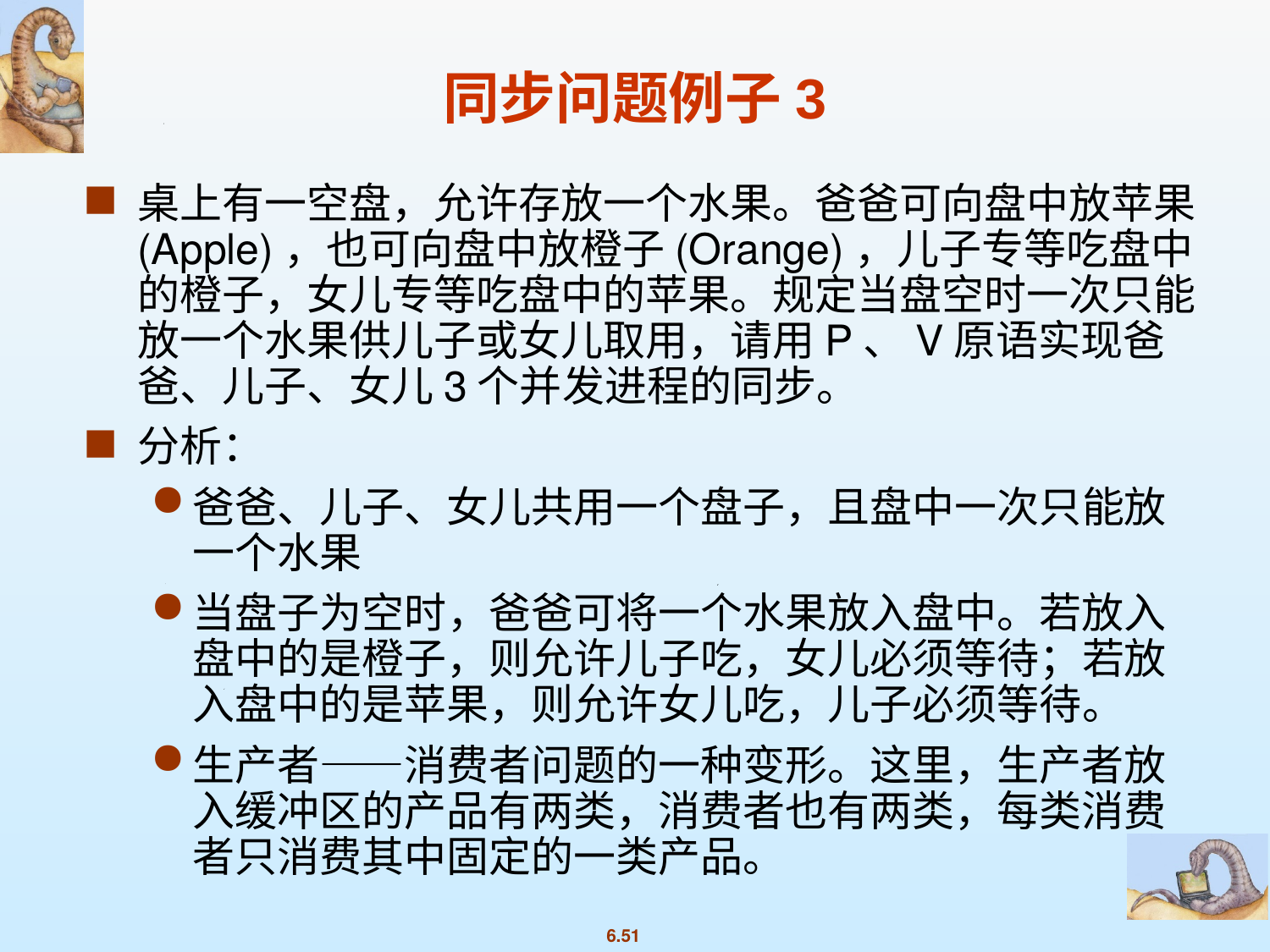

同步问题例子3
桌上有一空盘，允许存放一个水果。爸爸可向盘中放苹果(Apple)，也可向盘中放橙子(Orange)，儿子专等吃盘中的橙子，女儿专等吃盘中的苹果。规定当盘空时一次只能放一个水果供儿子或女儿取用，请用P、V原语实现爸爸、儿子、女儿3个并发进程的同步。
分析：
爸爸、儿子、女儿共用一个盘子，且盘中一次只能放一个水果
当盘子为空时，爸爸可将一个水果放入盘中。若放入盘中的是橙子，则允许儿子吃，女儿必须等待；若放入盘中的是苹果，则允许女儿吃，儿子必须等待。
生产者——消费者问题的一种变形。这里，生产者放入缓冲区的产品有两类，消费者也有两类，每类消费者只消费其中固定的一类产品。